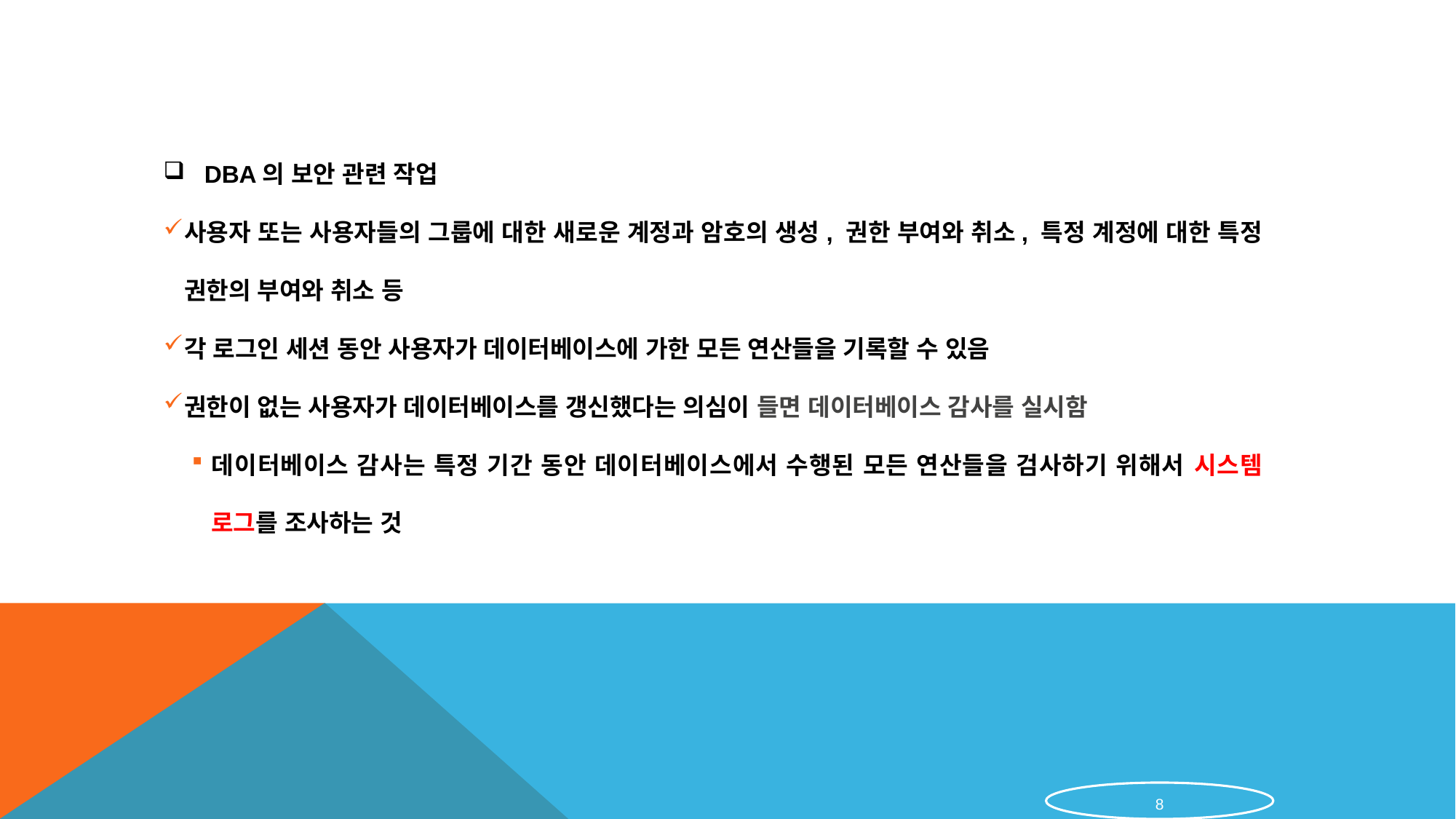

DBA의 보안 관련 작업
사용자 또는 사용자들의 그룹에 대한 새로운 계정과 암호의 생성, 권한 부여와 취소, 특정 계정에 대한 특정 권한의 부여와 취소 등
각 로그인 세션 동안 사용자가 데이터베이스에 가한 모든 연산들을 기록할 수 있음
권한이 없는 사용자가 데이터베이스를 갱신했다는 의심이 들면 데이터베이스 감사를 실시함
데이터베이스 감사는 특정 기간 동안 데이터베이스에서 수행된 모든 연산들을 검사하기 위해서 시스템 로그를 조사하는 것

8